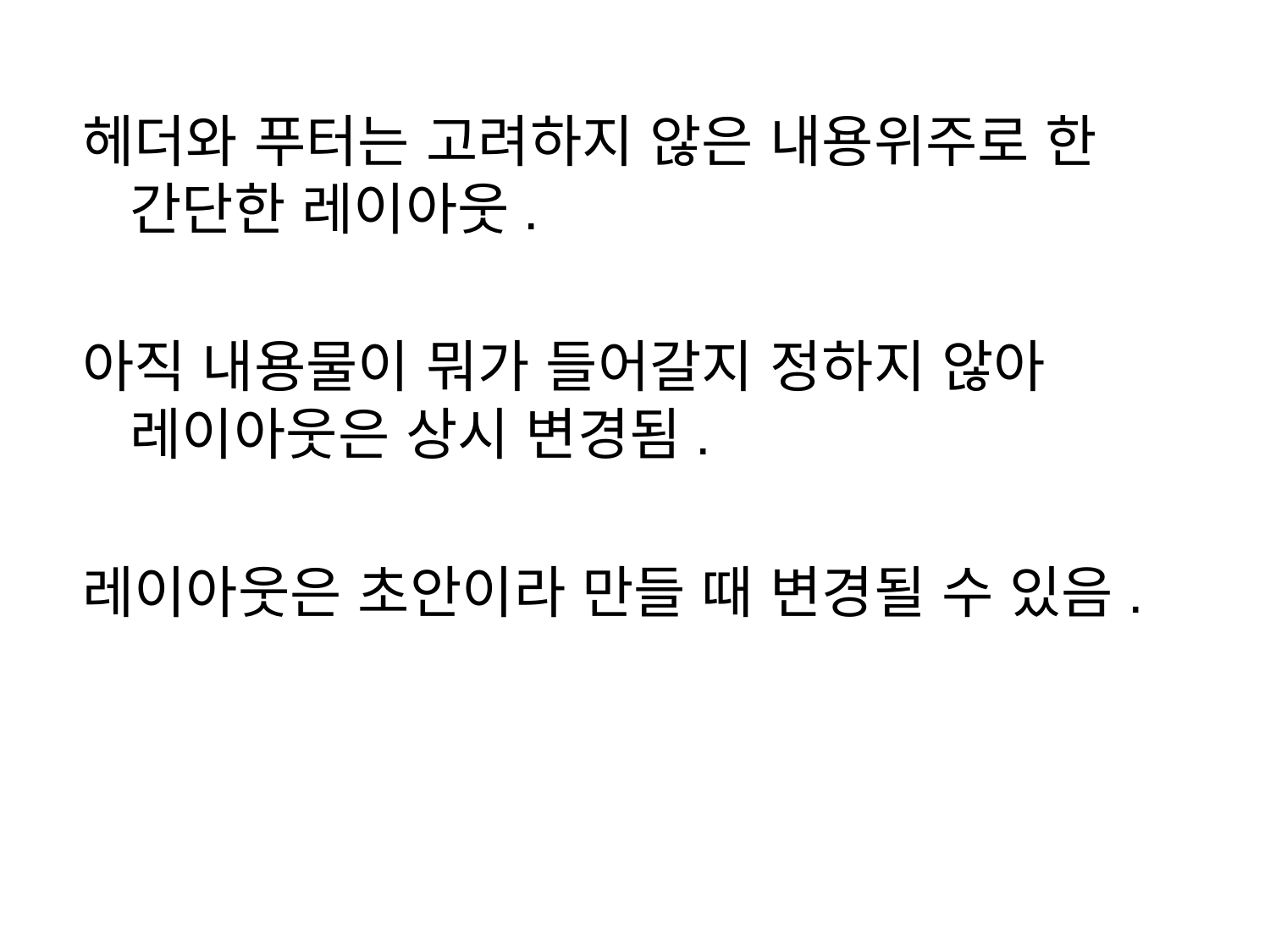

헤더와 푸터는 고려하지 않은 내용위주로 한 간단한 레이아웃.

아직 내용물이 뭐가 들어갈지 정하지 않아 레이아웃은 상시 변경됨.

레이아웃은 초안이라 만들 때 변경될 수 있음.